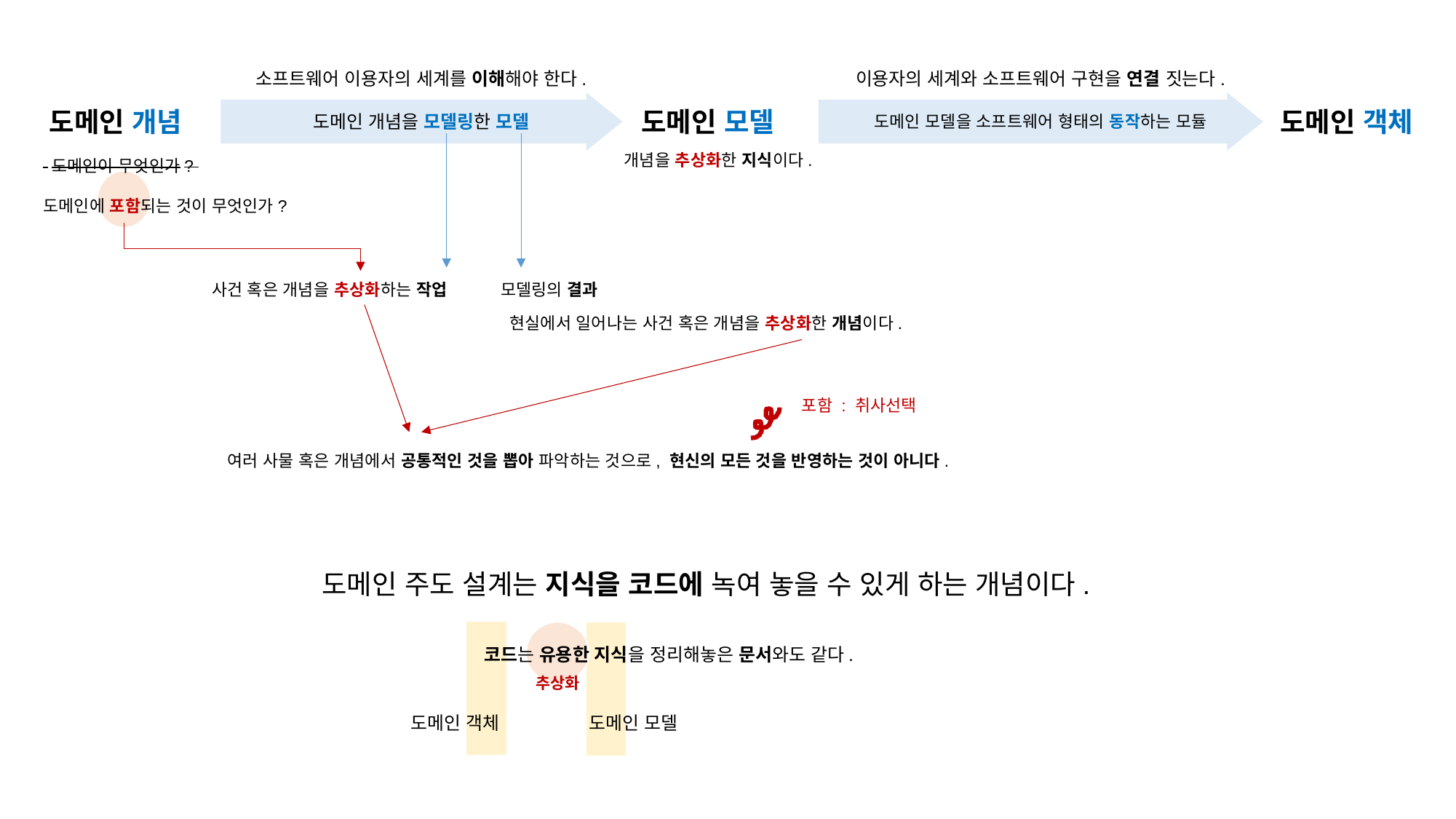

소프트웨어 이용자의 세계를 이해해야 한다.
이용자의 세계와 소프트웨어 구현을 연결 짓는다.

도메인 개념
도메인 모델
도메인 객체
도메인 개념을 모델링한 모델
도메인 모델을 소프트웨어 형태의 동작하는 모듈
 도메인이 무엇인가?
도메인에 포함되는 것이 무엇인가?
개념을 추상화한 지식이다.

사건 혹은 개념을 추상화하는 작업
모델링의 결과
현실에서 일어나는 사건 혹은 개념을 추상화한 개념이다.
포함 : 취사선택

여러 사물 혹은 개념에서 공통적인 것을 뽑아 파악하는 것으로, 현신의 모든 것을 반영하는 것이 아니다.
도메인 주도 설계는 지식을 코드에 녹여 놓을 수 있게 하는 개념이다.

코드는 유용한 지식을 정리해놓은 문서와도 같다.
추상화
도메인 객체
도메인 모델